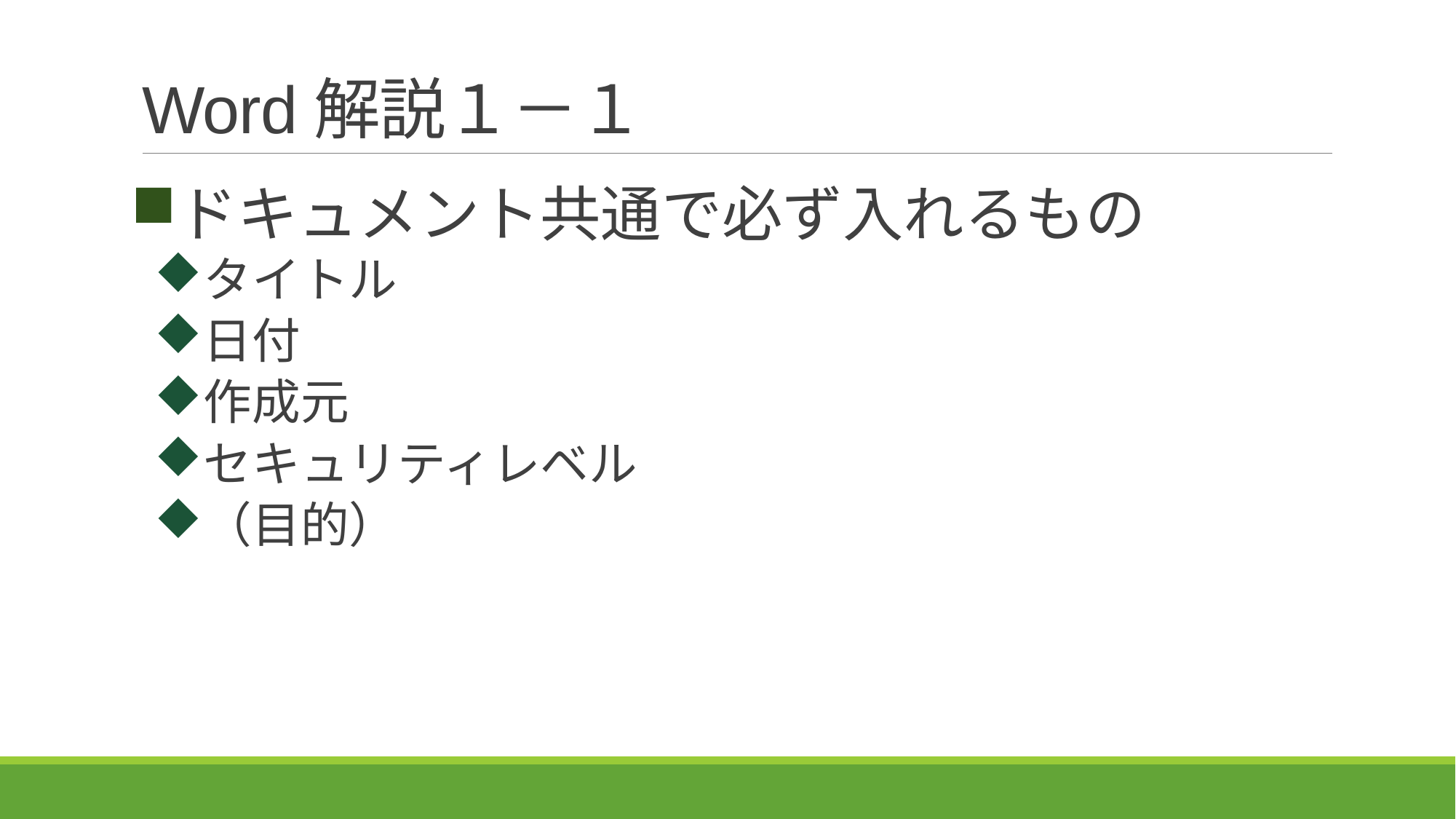

# Word解説１－１
ドキュメント共通で必ず入れるもの
タイトル
日付
作成元
セキュリティレベル
（目的）